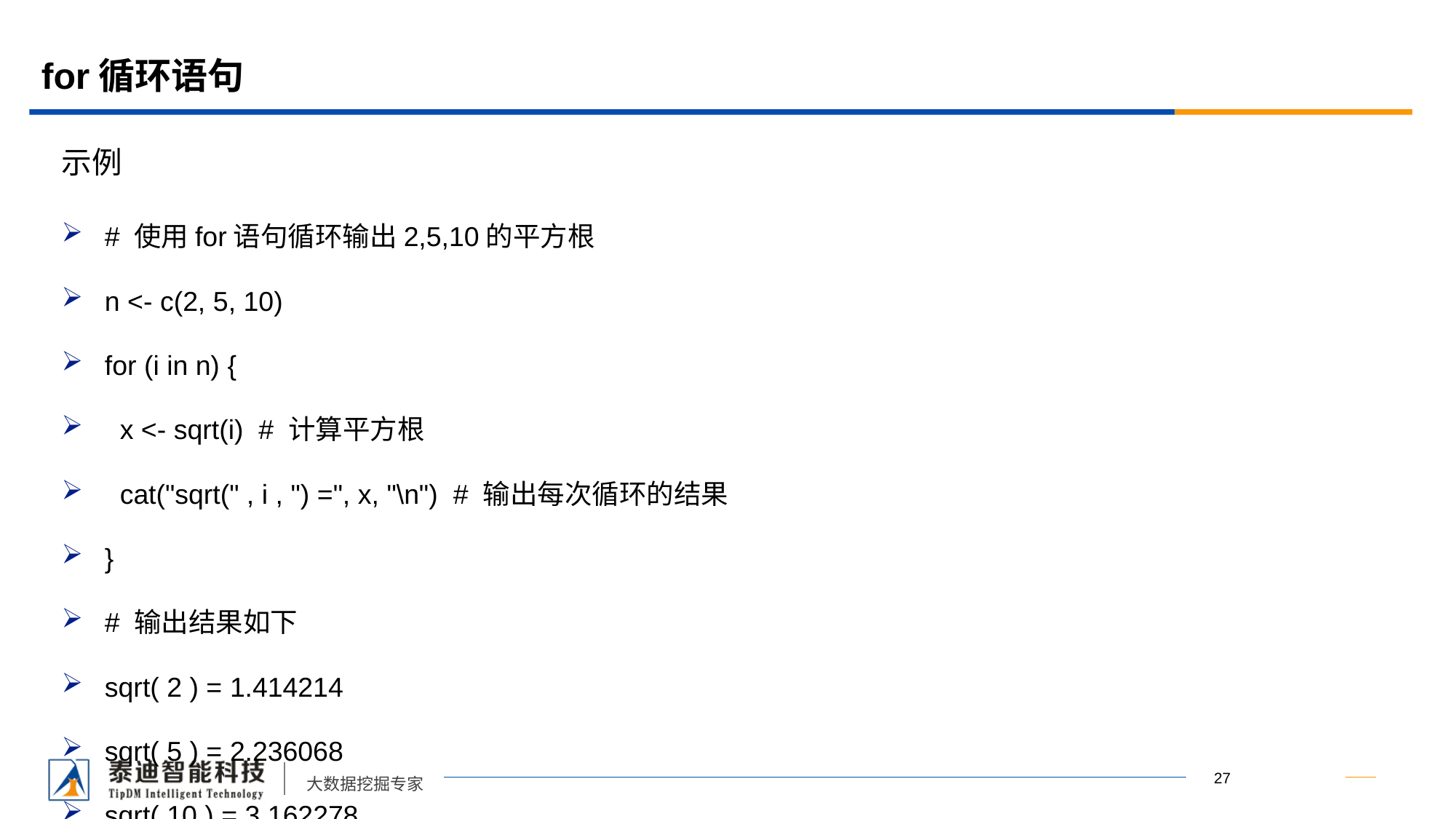

# for循环语句
示例
# 使用for语句循环输出2,5,10的平方根
n <- c(2, 5, 10)
for (i in n) {
  x <- sqrt(i)  # 计算平方根
  cat("sqrt(" , i , ") =", x, "\n")  # 输出每次循环的结果
}
# 输出结果如下
sqrt( 2 ) = 1.414214
sqrt( 5 ) = 2.236068
sqrt( 10 ) = 3.162278